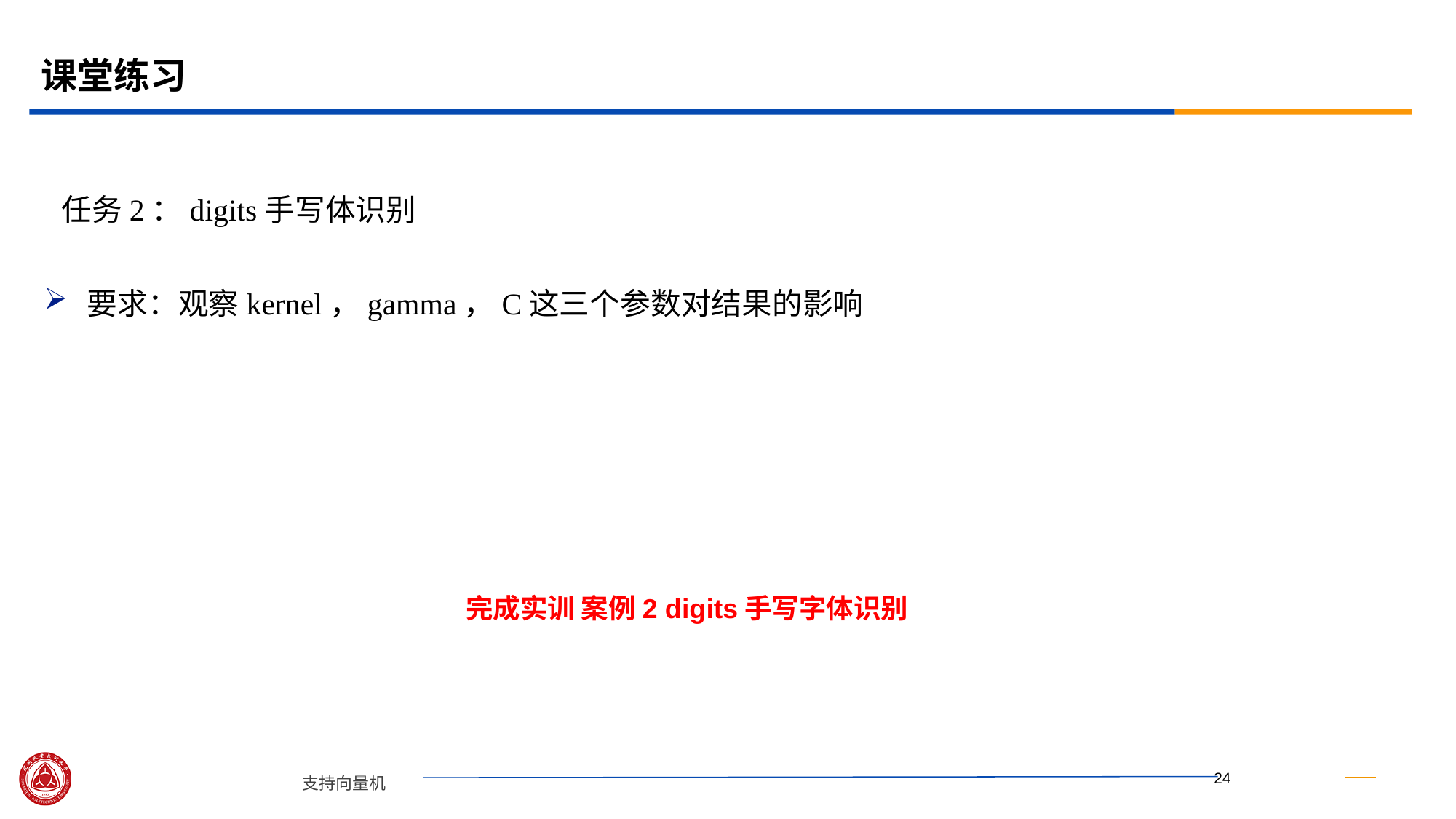

# 课堂练习
任务2：digits手写体识别
要求：观察kernel，gamma，C这三个参数对结果的影响
完成实训 案例2 digits手写字体识别